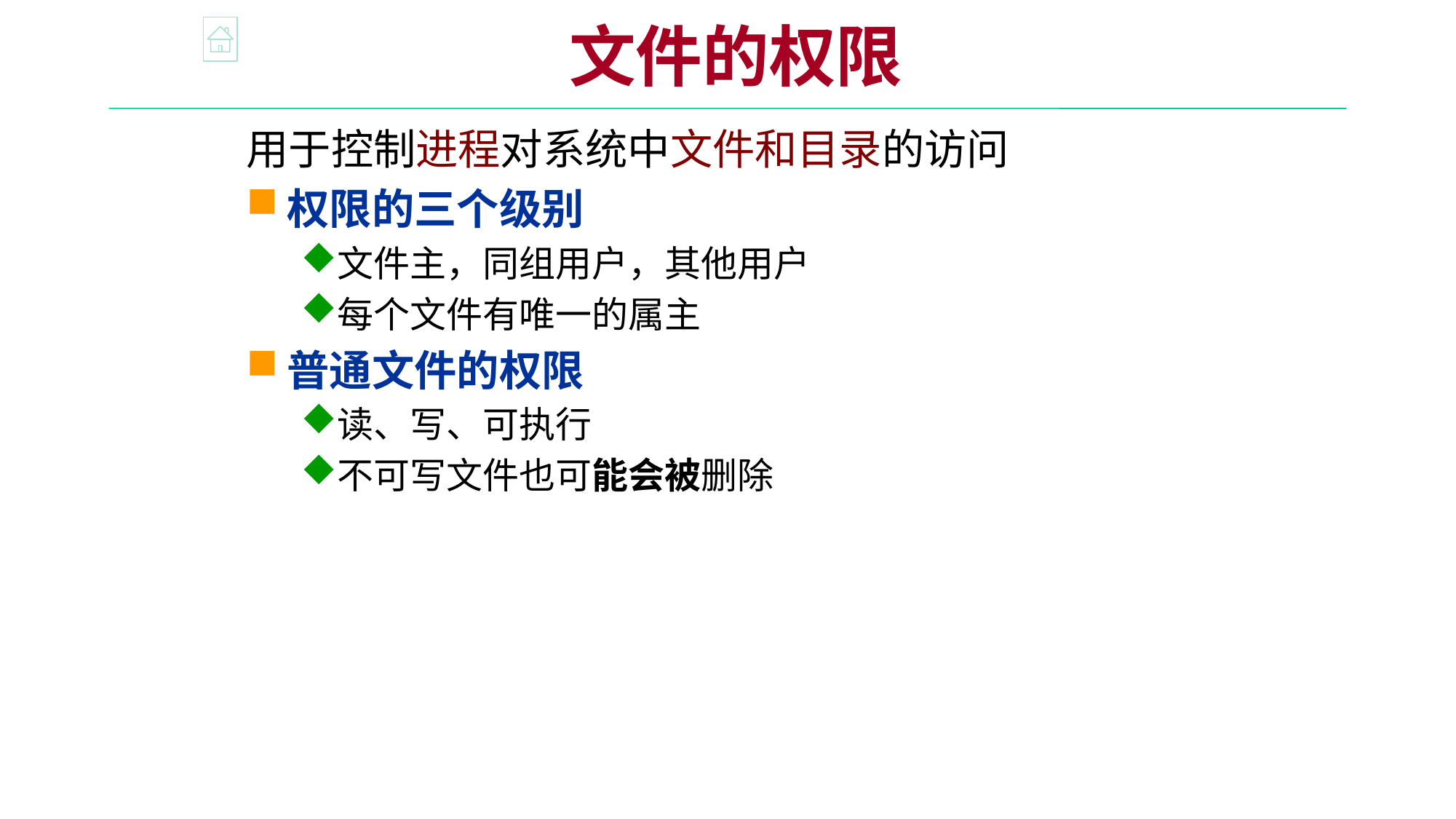

文件的权限

用于控制进程对系统中文件和目录的访问
权限的三个级别
文件主，同组用户，其他用户
每个文件有唯一的属主
普通文件的权限
读、写、可执行
不可写文件也可能会被删除